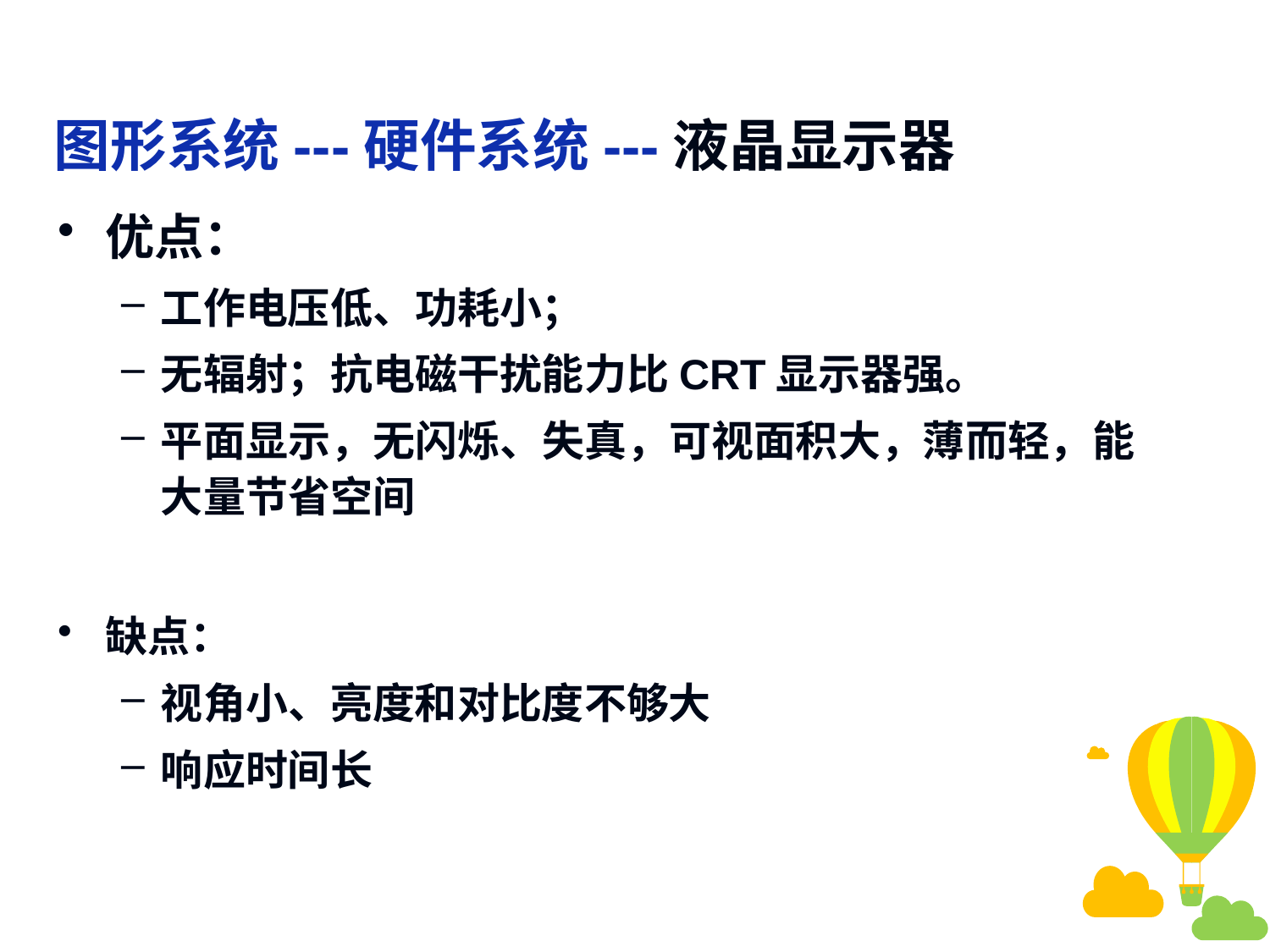

图形系统---硬件系统---液晶显示器
优点：
工作电压低、功耗小；
无辐射；抗电磁干扰能力比CRT显示器强。
平面显示，无闪烁、失真，可视面积大，薄而轻，能大量节省空间

缺点：
视角小、亮度和对比度不够大
响应时间长